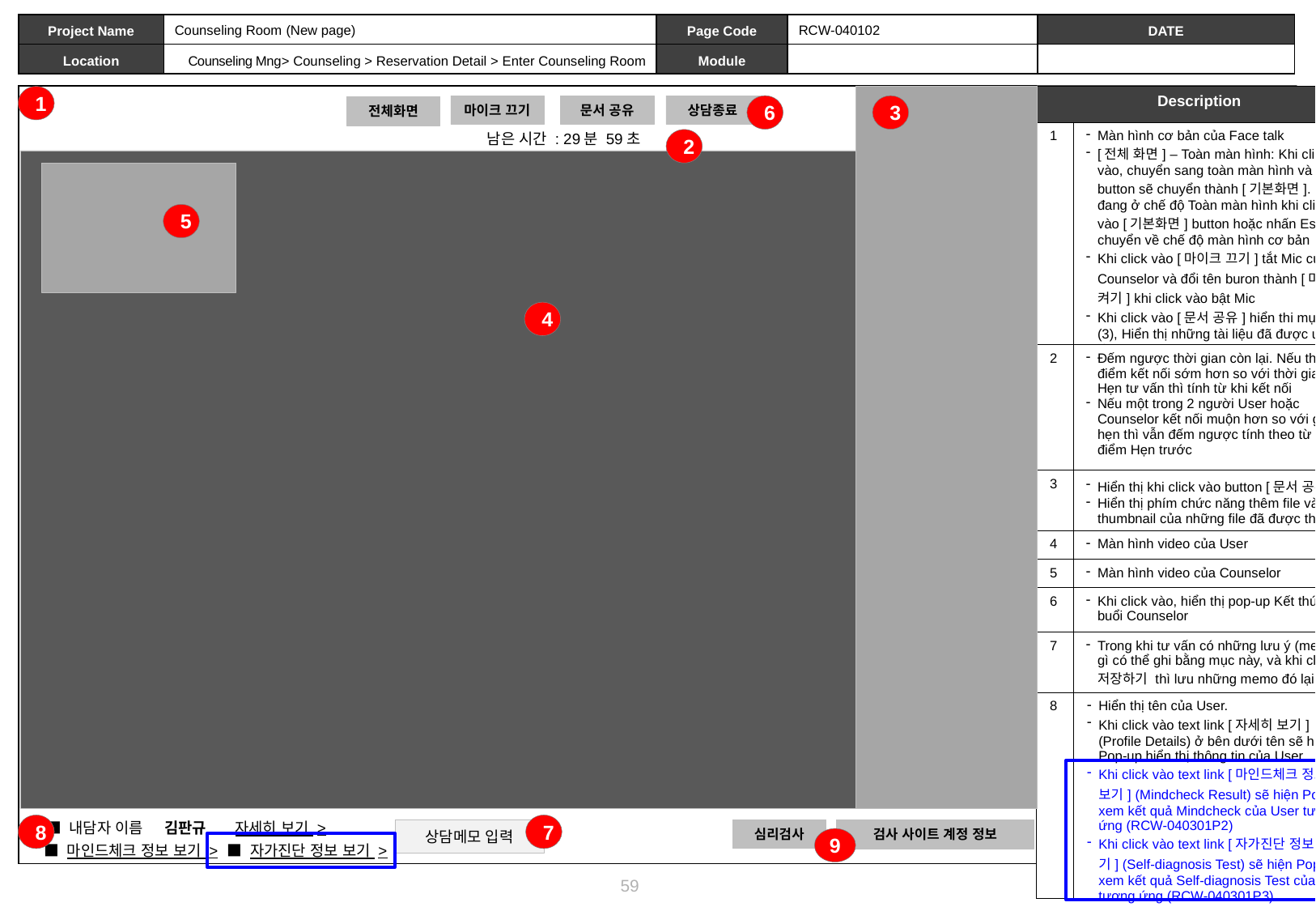

Counseling Room (New page)
RCW-040102
Counseling Mng> Counseling > Reservation Detail > Enter Counseling Room
1

| Description |  |
| --- | --- |
| 1 | Màn hình cơ bản của Face talk [전체 화면] – Toàn màn hình: Khi click vào, chuyển sang toàn màn hình và tên button sẽ chuyển thành [기본화면]. Nếu đang ở chế độ Toàn màn hình khi click vào [기본화면] button hoặc nhấn Esc, chuyển về chế độ màn hình cơ bản Khi click vào [마이크 끄기] tắt Mic của Counselor và đổi tên buron thành [마이크 켜기] khi click vào bật Mic Khi click vào [문서 공유] hiển thi mục số (3), Hiển thị những tài liệu đã được up lên. |
| 2 | Đếm ngược thời gian còn lại. Nếu thời điểm kết nối sớm hơn so với thời gian Hẹn tư vấn thì tính từ khi kết nối Nếu một trong 2 người User hoặc Counselor kết nối muộn hơn so với giờ hẹn thì vẫn đếm ngược tính theo từ thời điểm Hẹn trước |
| 3 | Hiển thị khi click vào button [문서 공유] Hiển thị phím chức năng thêm file và thumbnail của những file đã được thêm |
| 4 | Màn hình video của User |
| 5 | Màn hình video của Counselor |
| 6 | Khi click vào, hiển thị pop-up Kết thúc buổi Counselor |
| 7 | Trong khi tư vấn có những lưu ý (memo) gì có thể ghi bằng mục này, và khi click 저장하기 thì lưu những memo đó lại |
| 8 | Hiển thị tên của User. Khi click vào text link [자세히 보기] (Profile Details) ở bên dưới tên sẽ hiện Pop-up hiển thị thông tin của User Khi click vào text link [마인드체크 정보 보기] (Mindcheck Result) sẽ hiện Pop-up xem kết quả Mindcheck của User tương ứng (RCW-040301P2) Khi click vào text link [자가진단 정보 보기] (Self-diagnosis Test) sẽ hiện Pop-up xem kết quả Self-diagnosis Test của User tương ứng (RCW-040301P3) |
마이크 끄기
문서 공유
상담종료
6
3
전체화면
남은 시간 : 29분 59초
2

5
4
10

자세히 보기 >
■ 내담자 이름     김판규
8
7
상담메모 입력
심리검사
검사 사이트 계정 정보
■ 마인드체크 정보 보기 >
■ 자가진단 정보 보기 >
9

59